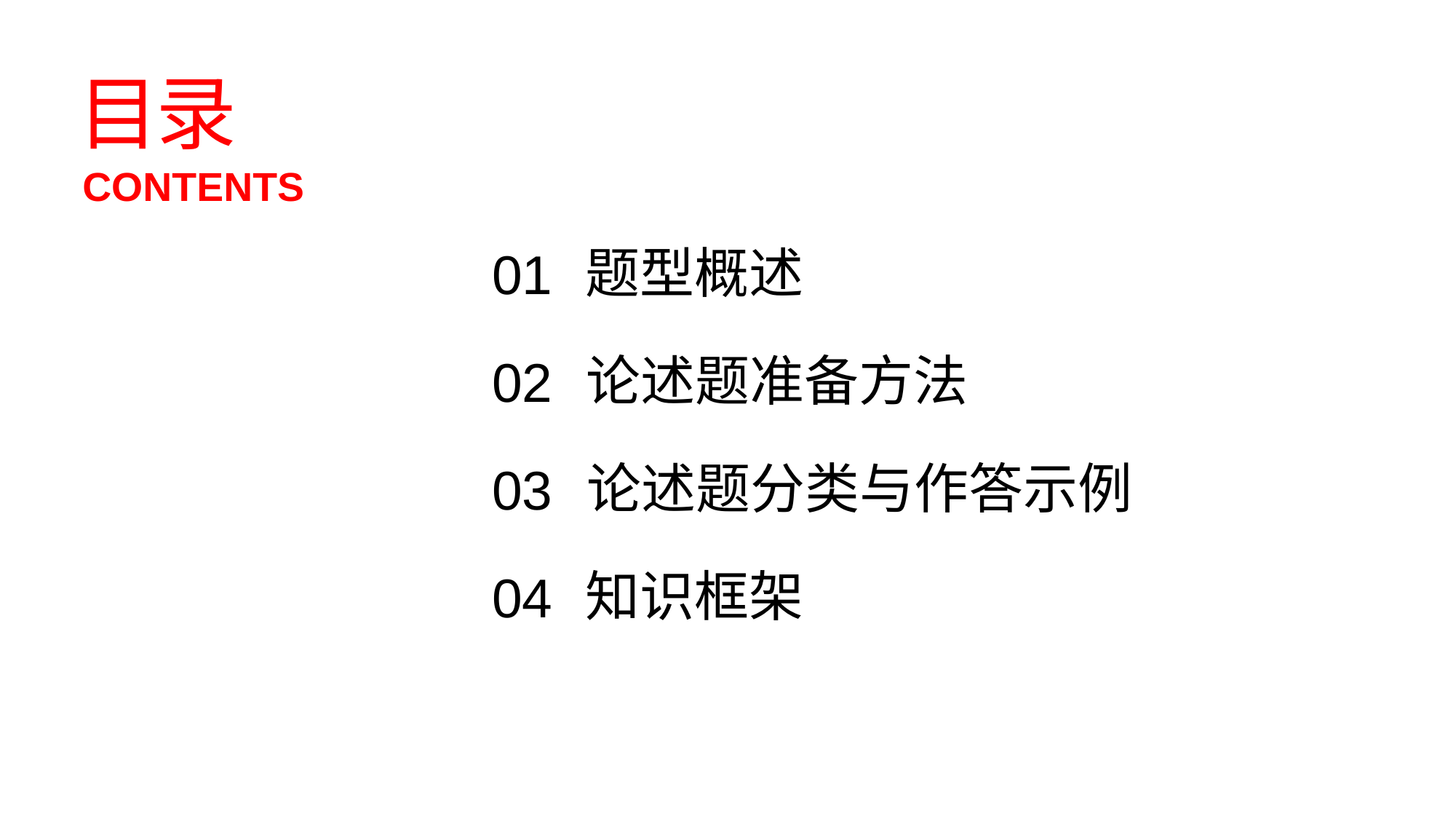

目录
CONTENTS
题型概述
01
论述题准备方法
02
论述题分类与作答示例
03
知识框架
04